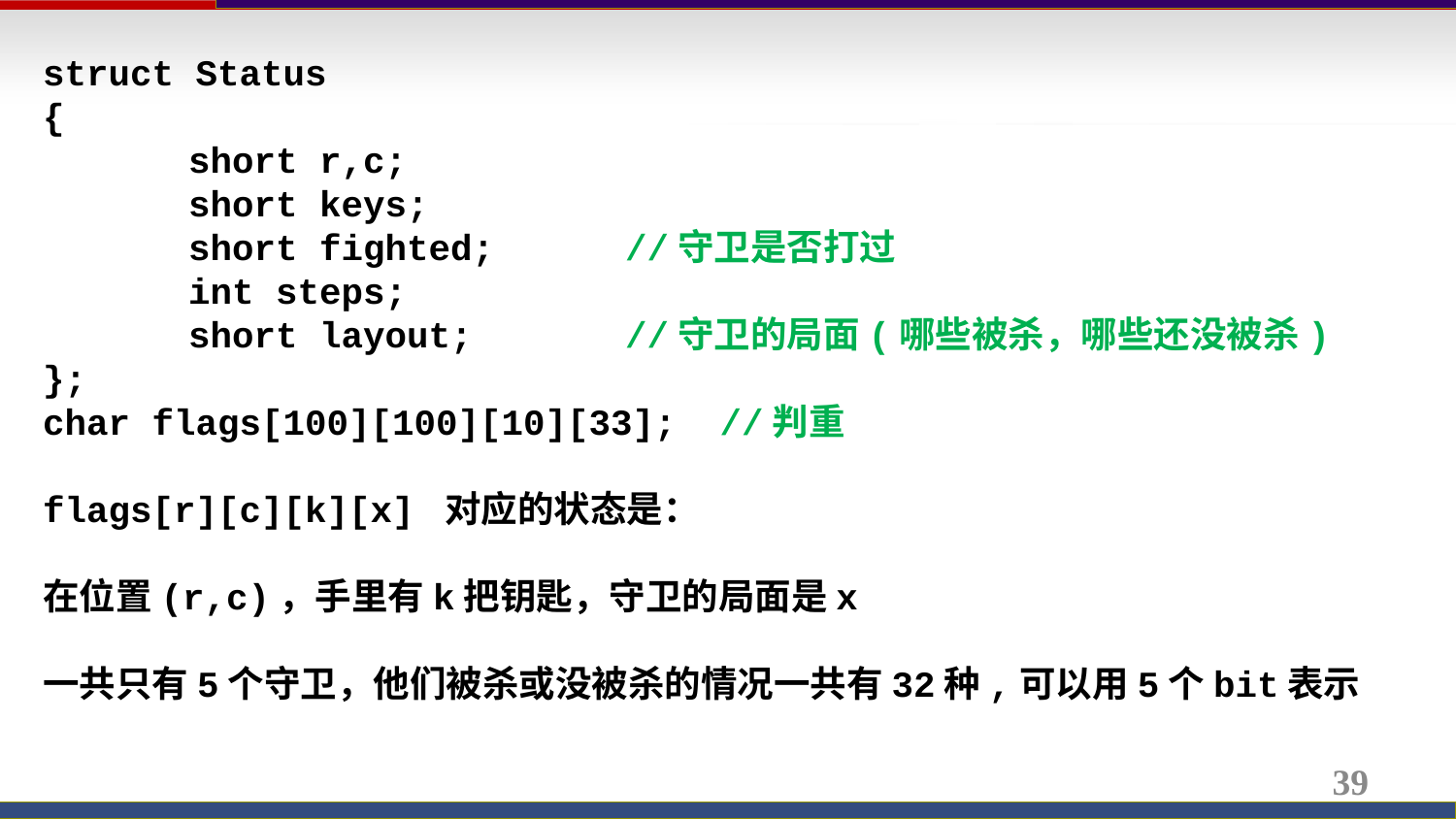

struct Status
{
	short r,c;
	short keys;
	short fighted;	//守卫是否打过
	int steps;
	short layout; 	//守卫的局面(哪些被杀，哪些还没被杀)
};
char flags[100][100][10][33];  //判重

flags[r][c][k][x] 对应的状态是：

在位置(r,c)，手里有k把钥匙，守卫的局面是x

一共只有5个守卫，他们被杀或没被杀的情况一共有32种,可以用5个bit表示